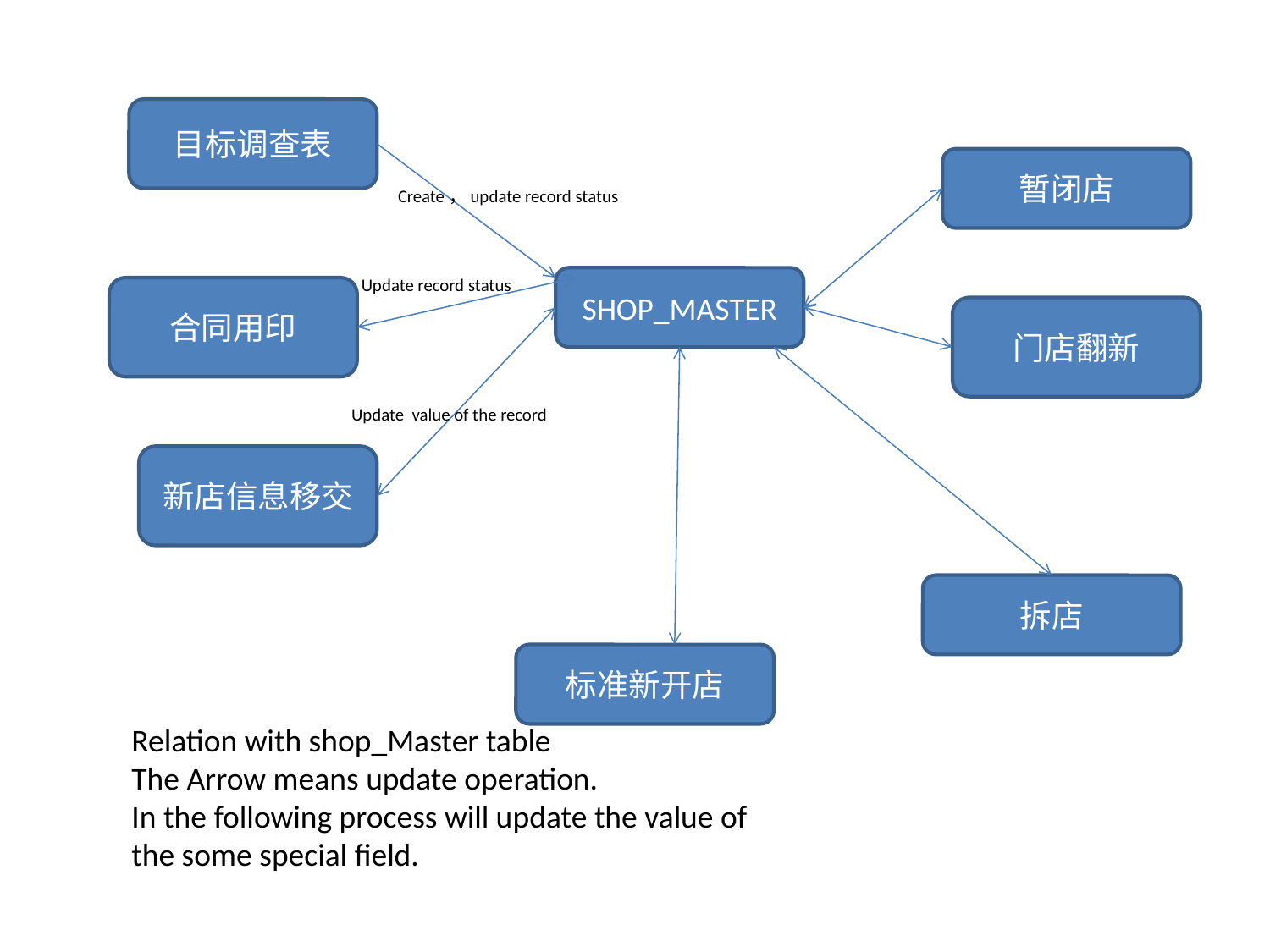

目标调查表
暂闭店
Create，update record status
Update record status
SHOP_MASTER
合同用印
门店翻新
Update  value of the record
新店信息移交
拆店
标准新开店
Relation with shop_Master table
The Arrow means update operation.
In the following process will update the value of the some special field.